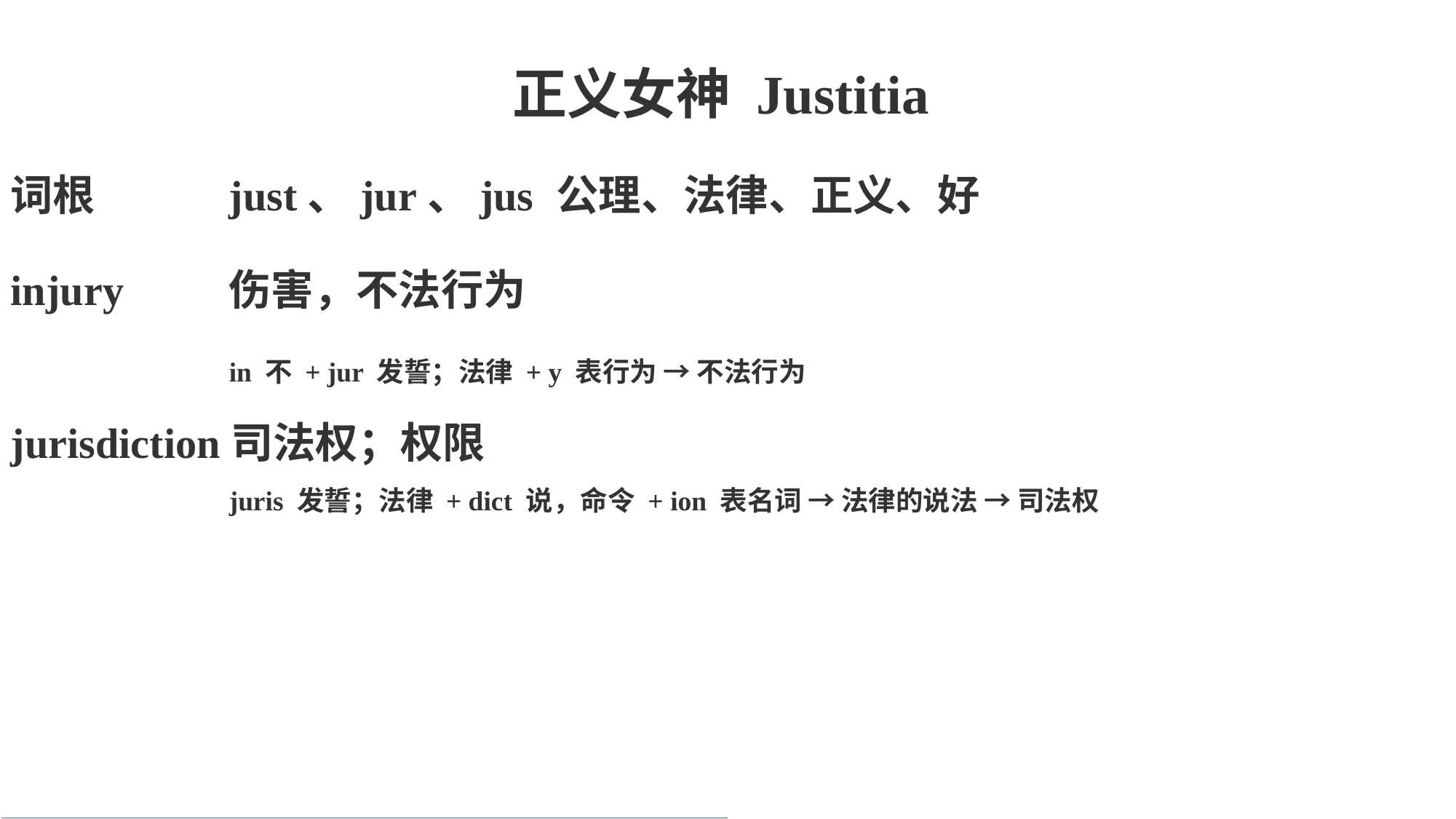

正义女神 Justitia
词根		just、jur、jus	公理、法律、正义、好
injury	伤害，不法行为
		in 不 + jur 发誓；法律 + y 表行为 → 不法行为
jurisdiction司法权；权限
		juris 发誓；法律 + dict 说，命令 + ion 表名词 → 法律的说法 → 司法权